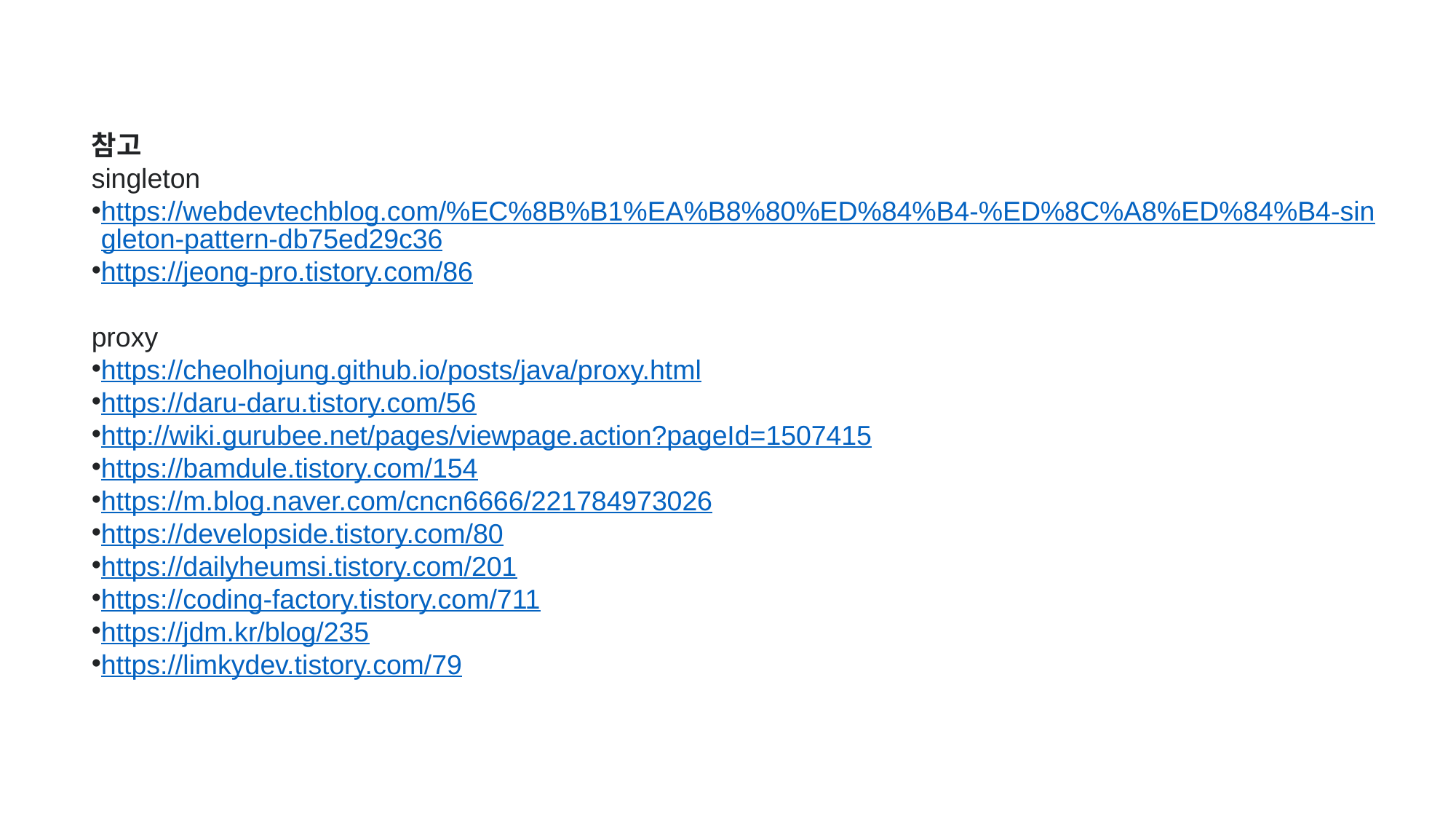

참고
singleton
https://webdevtechblog.com/%EC%8B%B1%EA%B8%80%ED%84%B4-%ED%8C%A8%ED%84%B4-singleton-pattern-db75ed29c36
https://jeong-pro.tistory.com/86

proxy
https://cheolhojung.github.io/posts/java/proxy.html
https://daru-daru.tistory.com/56
http://wiki.gurubee.net/pages/viewpage.action?pageId=1507415
https://bamdule.tistory.com/154
https://m.blog.naver.com/cncn6666/221784973026
https://developside.tistory.com/80
https://dailyheumsi.tistory.com/201
https://coding-factory.tistory.com/711
https://jdm.kr/blog/235
https://limkydev.tistory.com/79